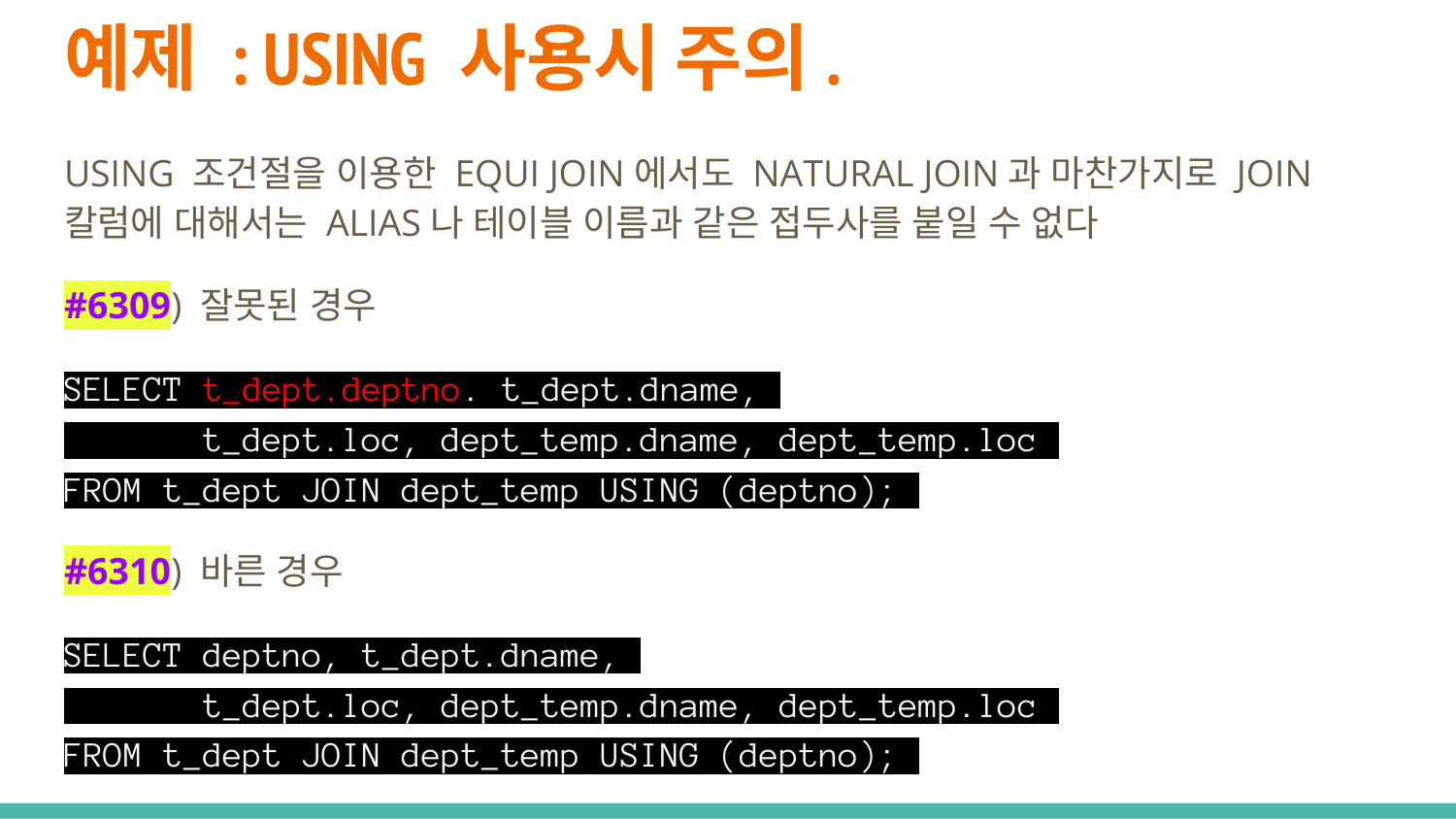

# 예제 : USING 사용시 주의.
USING 조건절을 이용한 EQUI JOIN에서도 NATURAL JOIN과 마찬가지로 JOIN 칼럼에 대해서는 ALIAS나 테이블 이름과 같은 접두사를 붙일 수 없다
#6309) 잘못된 경우
SELECT t_dept.deptno. t_dept.dname,
       t_dept.loc, dept_temp.dname, dept_temp.loc
FROM t_dept JOIN dept_temp USING (deptno);
#6310) 바른 경우
SELECT deptno, t_dept.dname,
       t_dept.loc, dept_temp.dname, dept_temp.loc
FROM t_dept JOIN dept_temp USING (deptno);